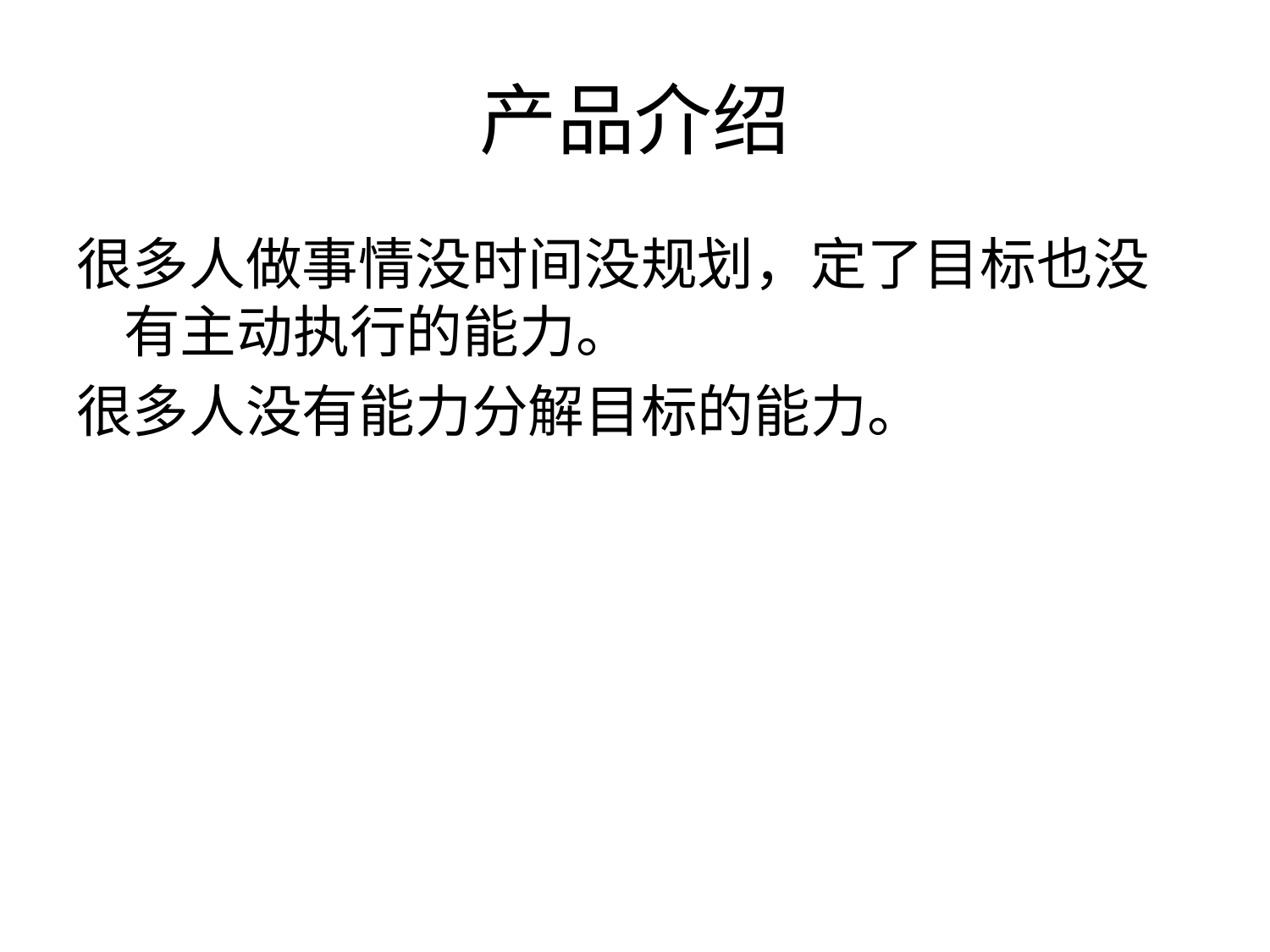

# 产品介绍
很多人做事情没时间没规划，定了目标也没有主动执行的能力。
很多人没有能力分解目标的能力。